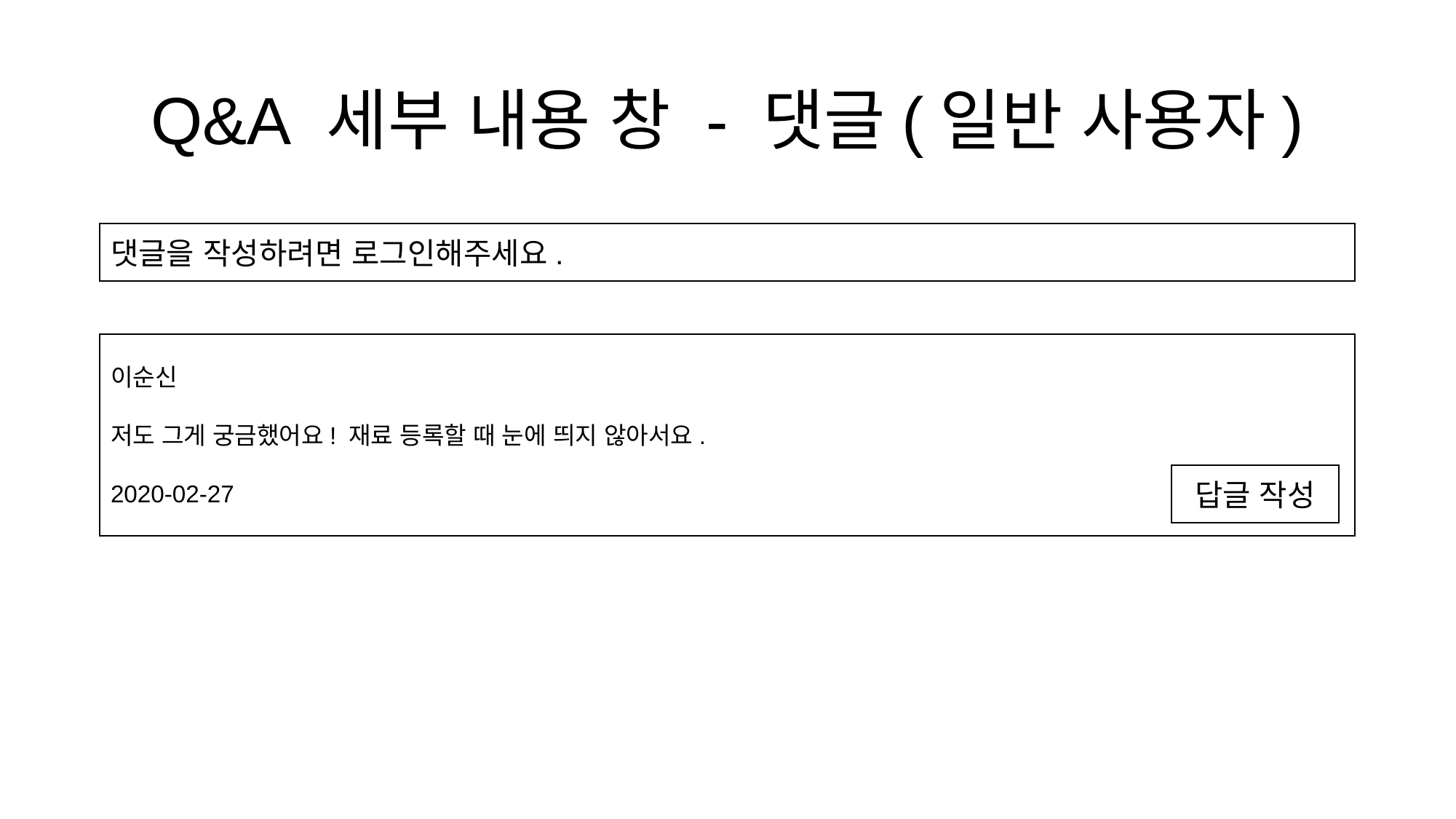

# Q&A 세부 내용 창 - 댓글(일반 사용자)
댓글을 작성하려면 로그인해주세요.
이순신

저도 그게 궁금했어요! 재료 등록할 때 눈에 띄지 않아서요.

2020-02-27
답글 작성